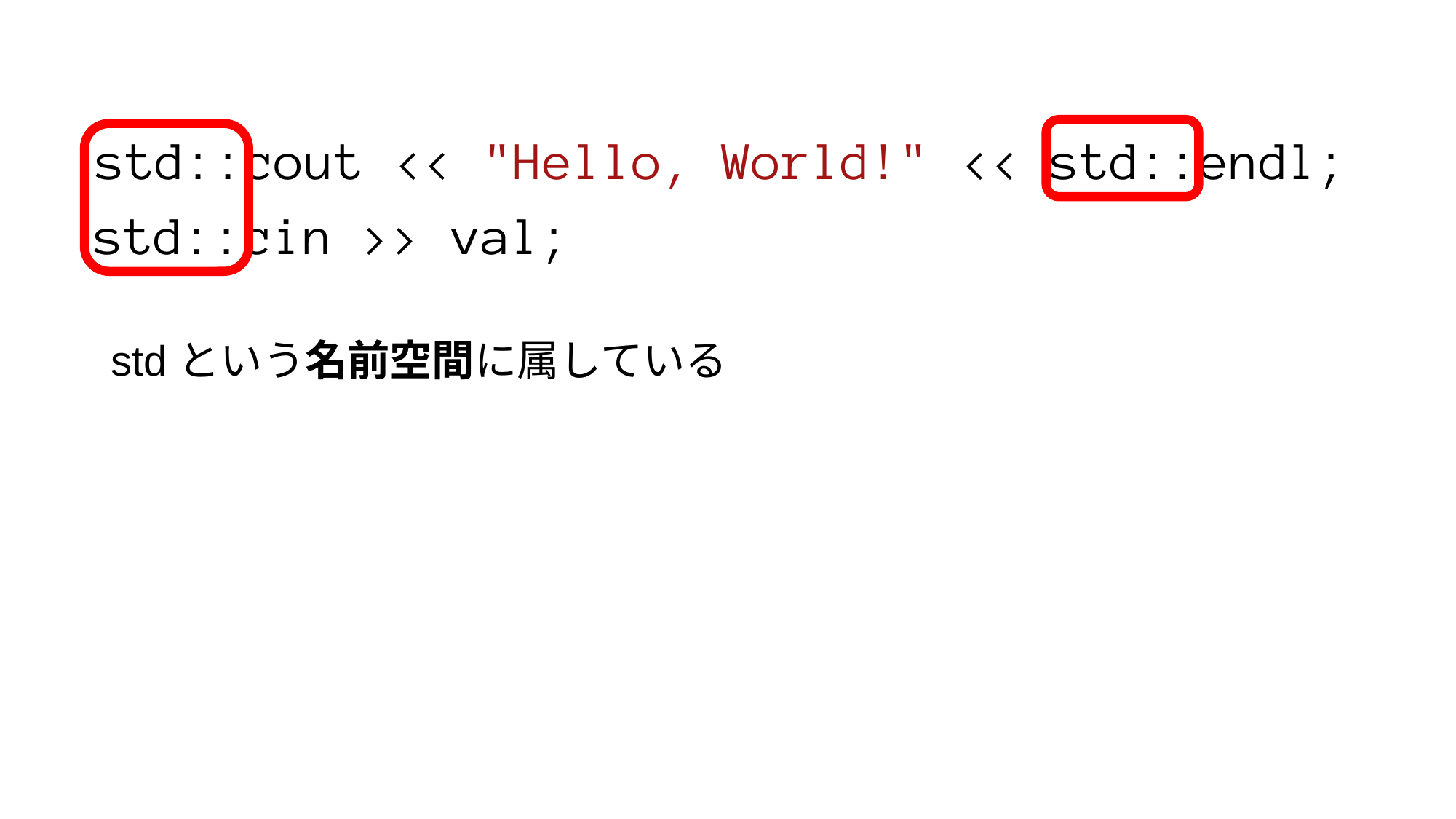

std::cout << "Hello, World!" << std::endl;

std::cin >> val;
stdという名前空間に属している